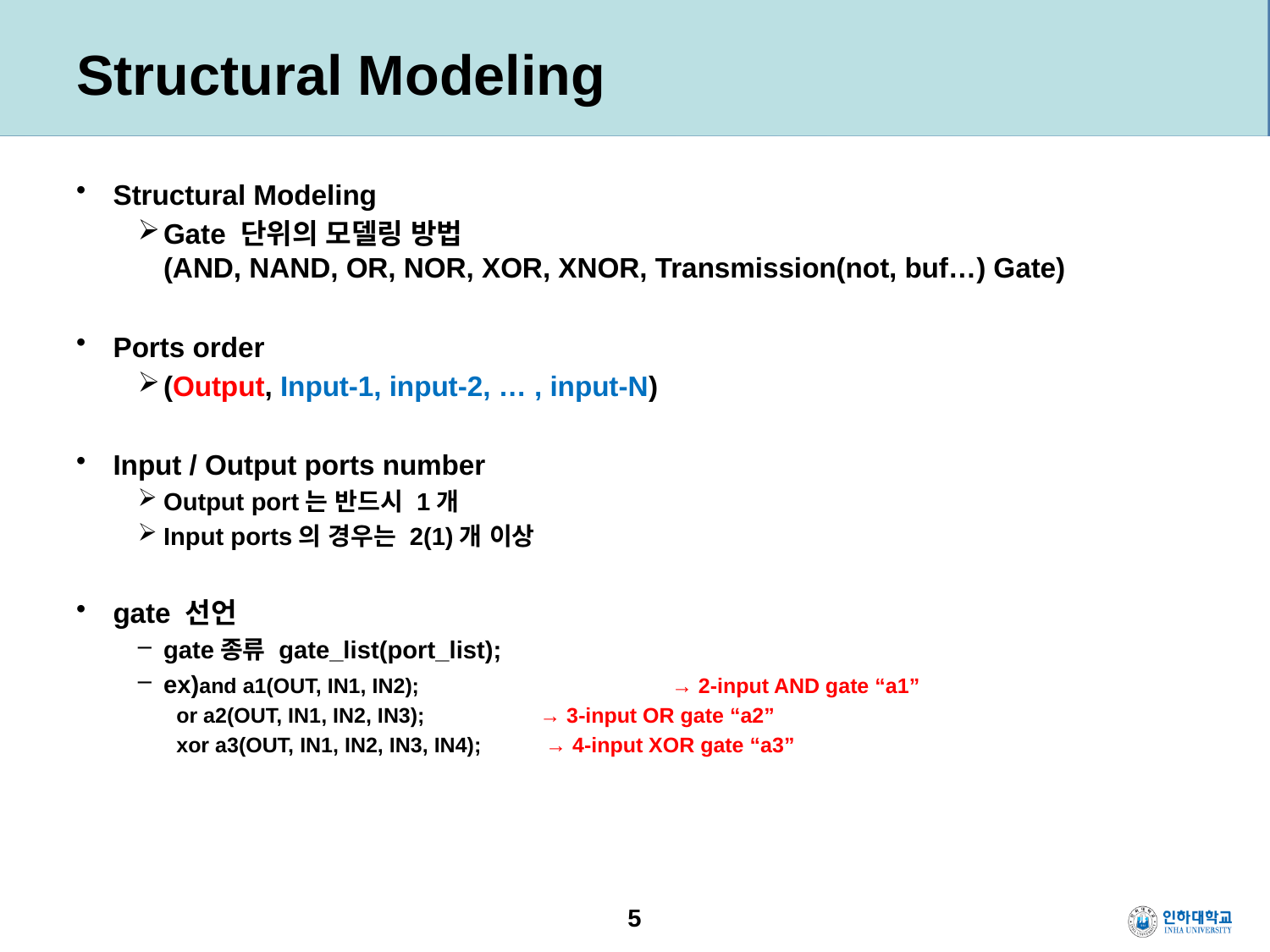

# Structural Modeling
Structural Modeling
Gate 단위의 모델링 방법
(AND, NAND, OR, NOR, XOR, XNOR, Transmission(not, buf…) Gate)

Ports order
(Output, Input-1, input-2, … , input-N)

Input / Output ports number
Output port는 반드시 1개
Input ports의 경우는 2(1)개 이상

gate 선언
gate종류 gate_list(port_list);
ex)and a1(OUT, IN1, IN2); 		→ 2-input AND gate “a1”
   or a2(OUT, IN1, IN2, IN3); 	→ 3-input OR gate “a2”
   xor a3(OUT, IN1, IN2, IN3, IN4);	 → 4-input XOR gate “a3”
5